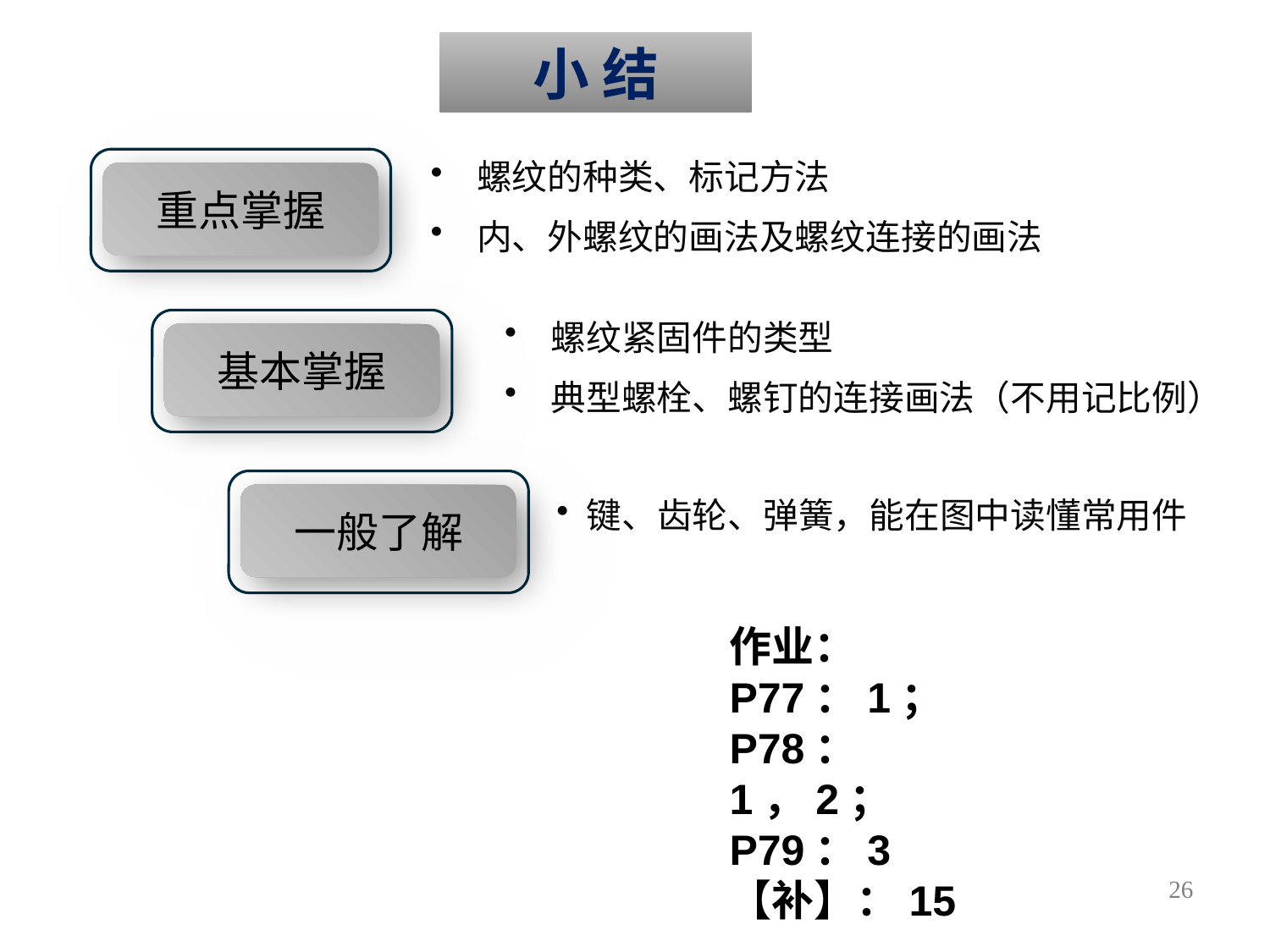

小 结
 螺纹的种类、标记方法
 内、外螺纹的画法及螺纹连接的画法

重点掌握
 螺纹紧固件的类型
 典型螺栓、螺钉的连接画法（不用记比例）

基本掌握

一般了解
键、齿轮、弹簧，能在图中读懂常用件
作业：
P77：1；
P78：1，2；
P79：3
【补】：15
26